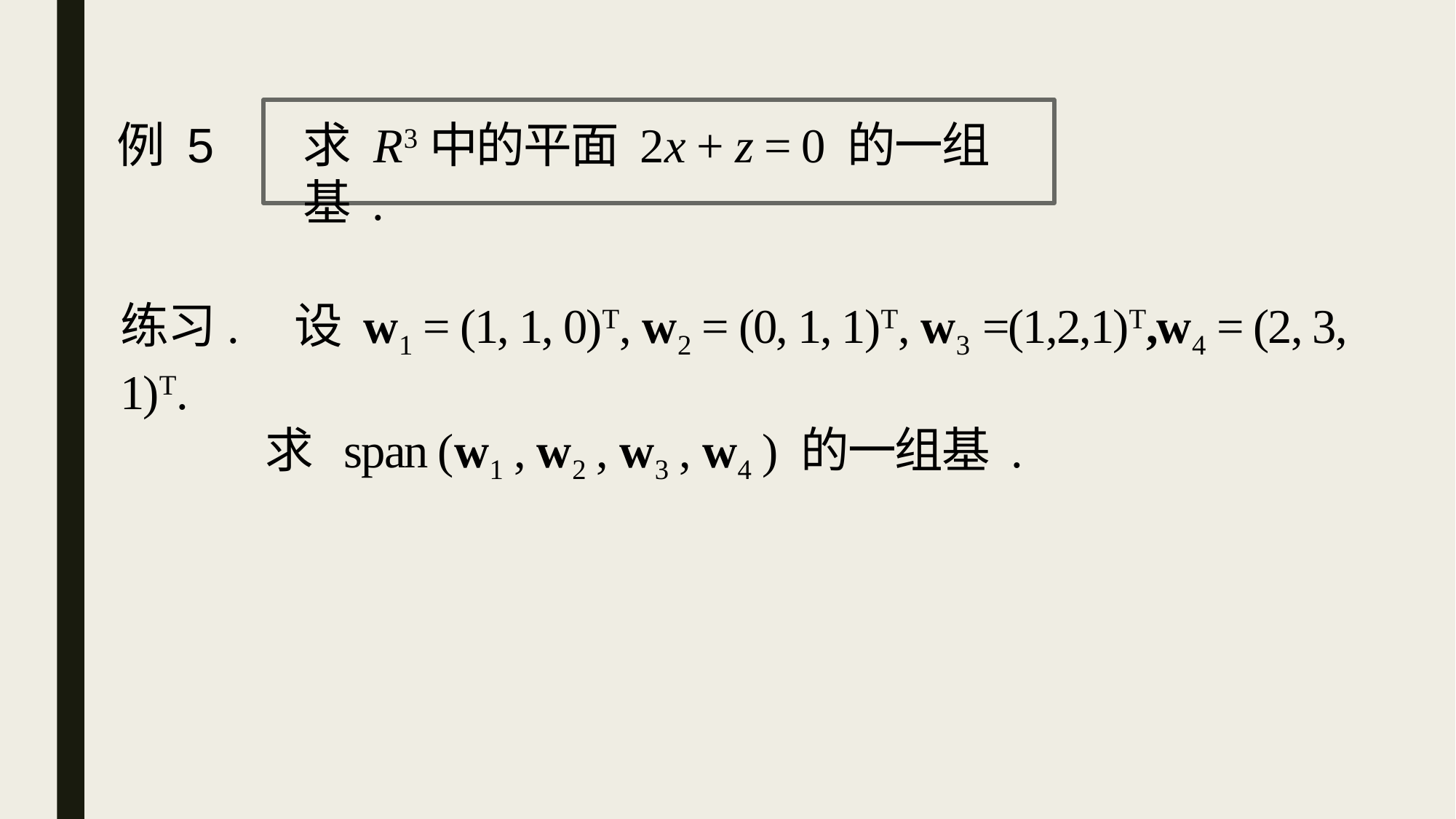

例 5
求 R3中的平面 2x + z = 0 的一组基 .
练习.    设 w1 = (1, 1, 0)T, w2 = (0, 1, 1)T, w3 =(1,2,1)T,w4 = (2, 3, 1)T.
              求  span (w1 , w2 , w3 , w4 ) 的一组基 .